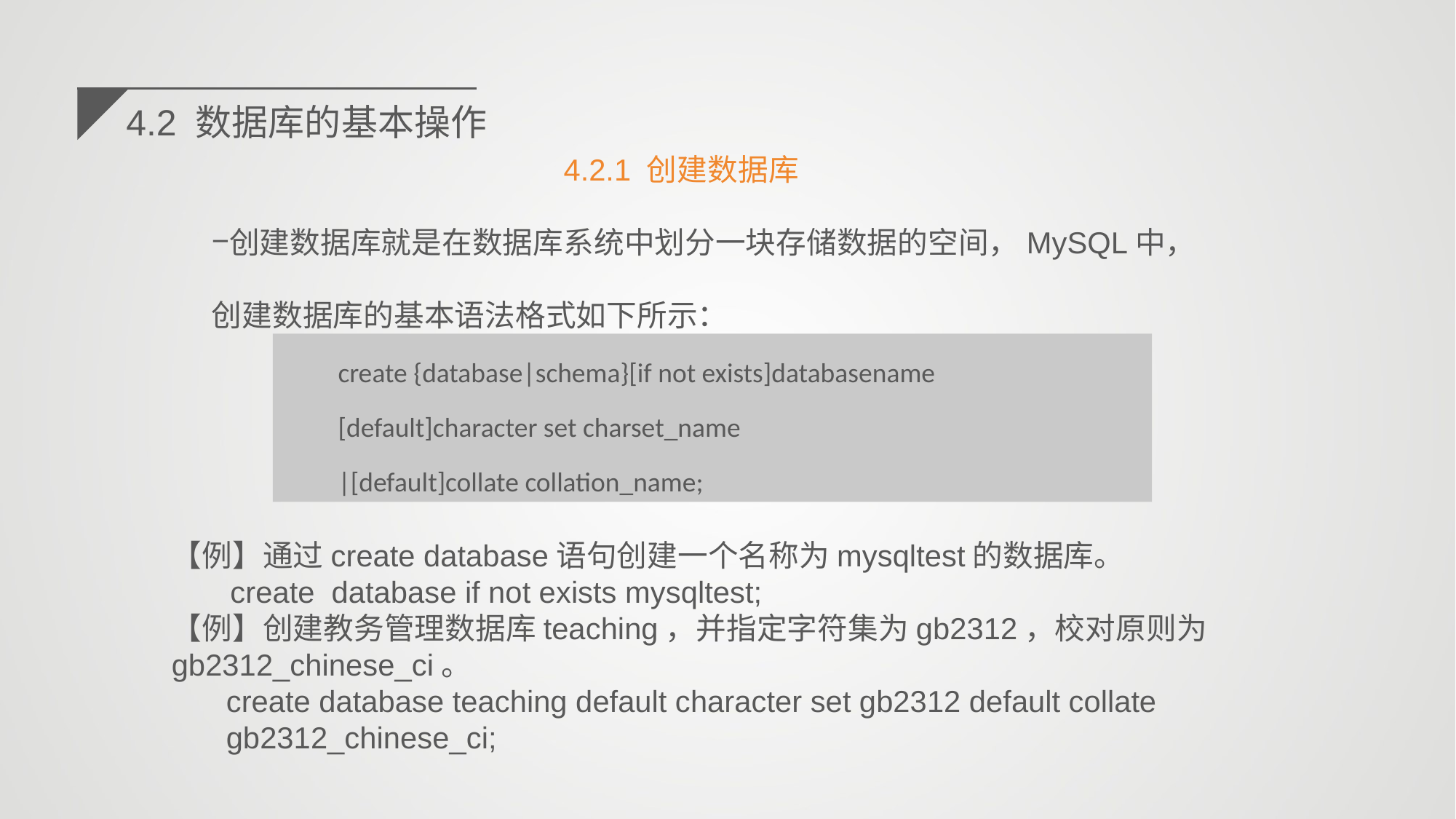

4.2 数据库的基本操作

4.2.1 创建数据库
创建数据库就是在数据库系统中划分一块存储数据的空间，MySQL中，创建数据库的基本语法格式如下所示：

create {database|schema}[if not exists]databasename
[default]character set charset_name
|[default]collate collation_name;
【例】通过create database语句创建一个名称为mysqltest的数据库。
       create  database if not exists mysqltest;
【例】创建教务管理数据库teaching，并指定字符集为gb2312，校对原则为gb2312_chinese_ci。
create database teaching default character set gb2312 default collate gb2312_chinese_ci;